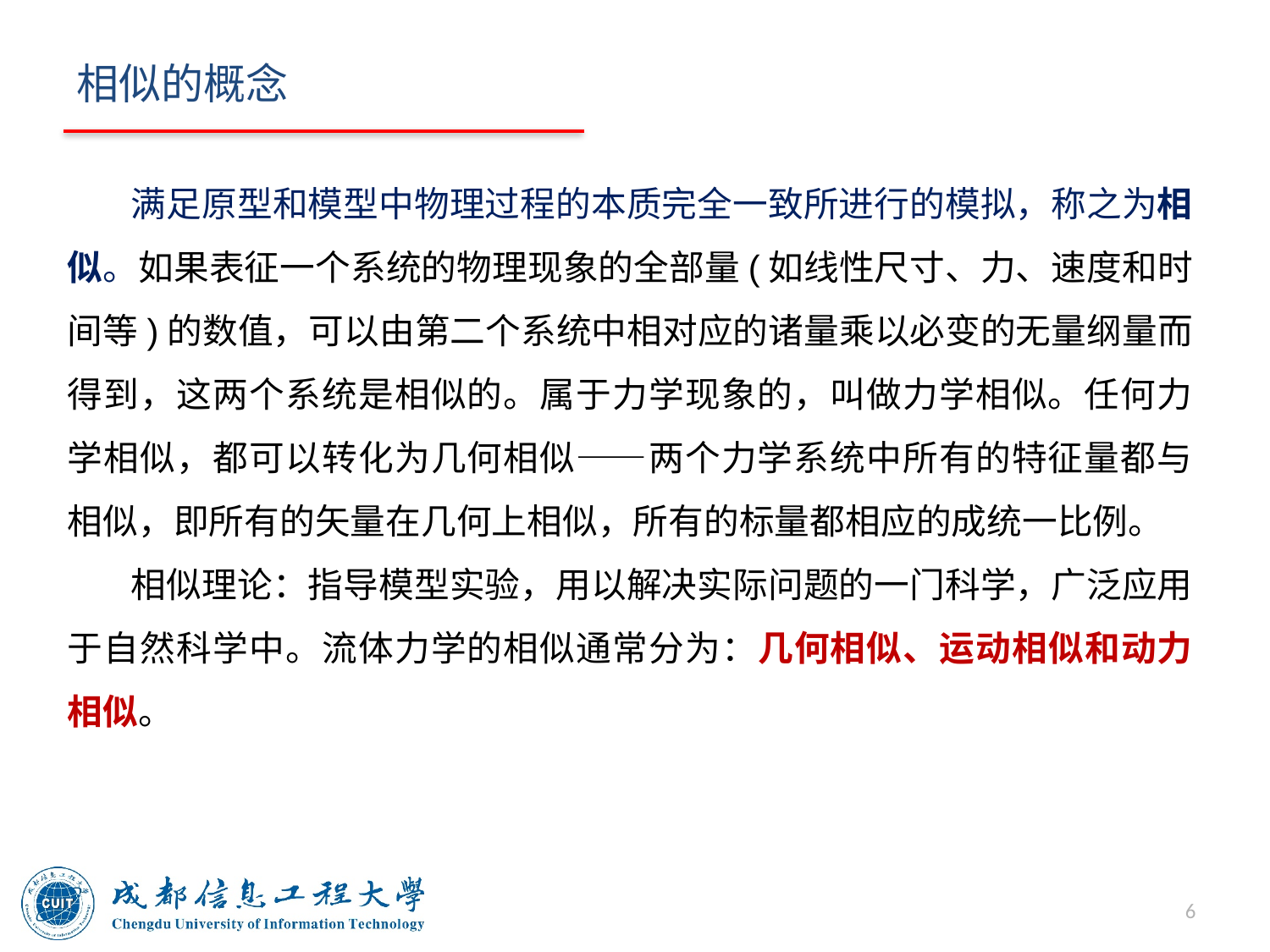

# 相似的概念
满足原型和模型中物理过程的本质完全一致所进行的模拟，称之为相似。如果表征一个系统的物理现象的全部量(如线性尺寸、力、速度和时间等)的数值，可以由第二个系统中相对应的诸量乘以必变的无量纲量而得到，这两个系统是相似的。属于力学现象的，叫做力学相似。任何力学相似，都可以转化为几何相似——两个力学系统中所有的特征量都与相似，即所有的矢量在几何上相似，所有的标量都相应的成统一比例。
相似理论：指导模型实验，用以解决实际问题的一门科学，广泛应用于自然科学中。流体力学的相似通常分为：几何相似、运动相似和动力相似。
6